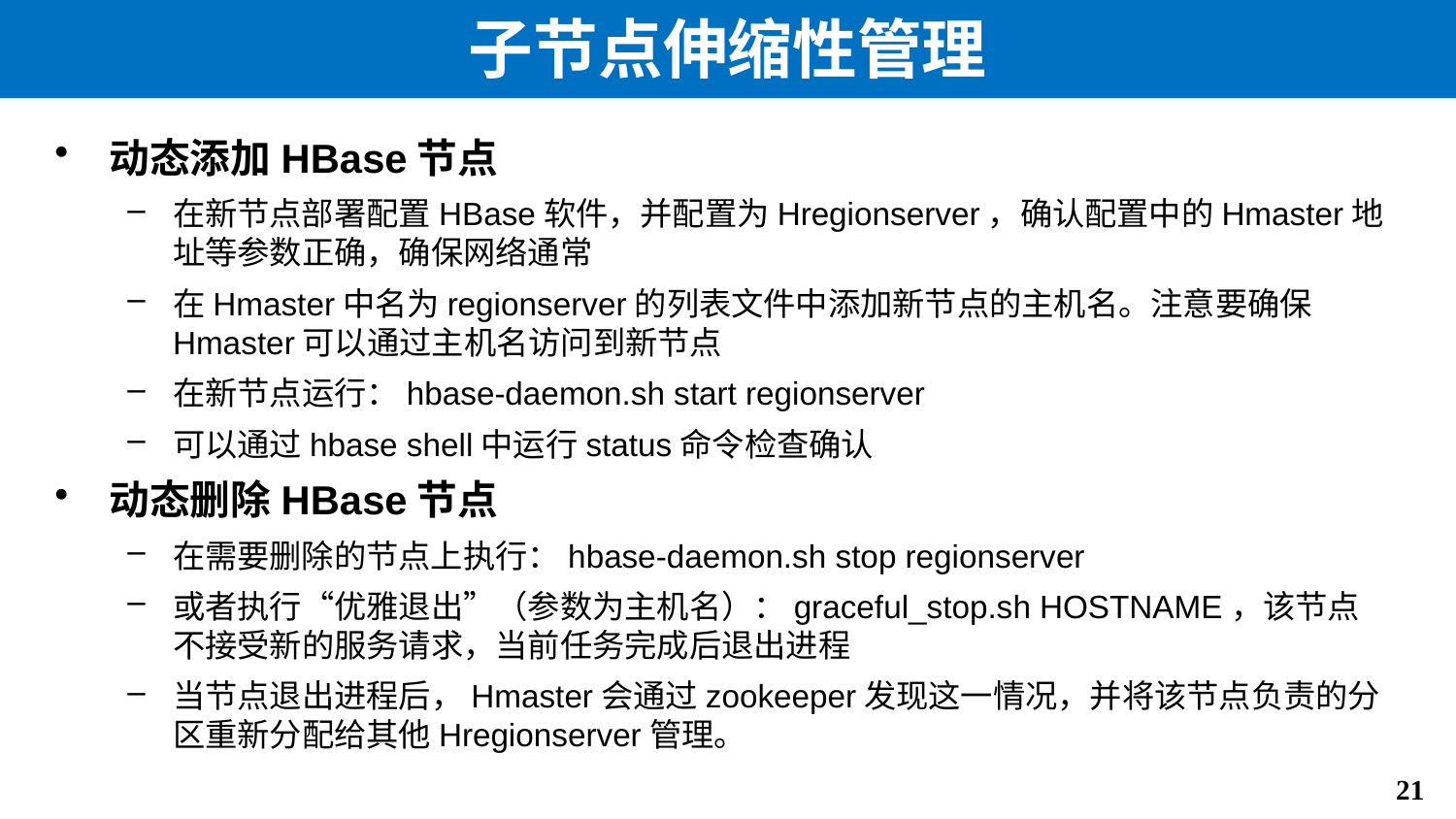

# 子节点伸缩性管理
动态添加HBase节点
在新节点部署配置HBase软件，并配置为Hregionserver，确认配置中的Hmaster地址等参数正确，确保网络通常
在Hmaster中名为regionserver的列表文件中添加新节点的主机名。注意要确保Hmaster可以通过主机名访问到新节点
在新节点运行：hbase-daemon.sh start regionserver
可以通过hbase shell中运行status命令检查确认
动态删除HBase节点
在需要删除的节点上执行：hbase-daemon.sh stop regionserver
或者执行“优雅退出”（参数为主机名）：graceful_stop.sh HOSTNAME，该节点不接受新的服务请求，当前任务完成后退出进程
当节点退出进程后，Hmaster会通过zookeeper发现这一情况，并将该节点负责的分区重新分配给其他Hregionserver管理。